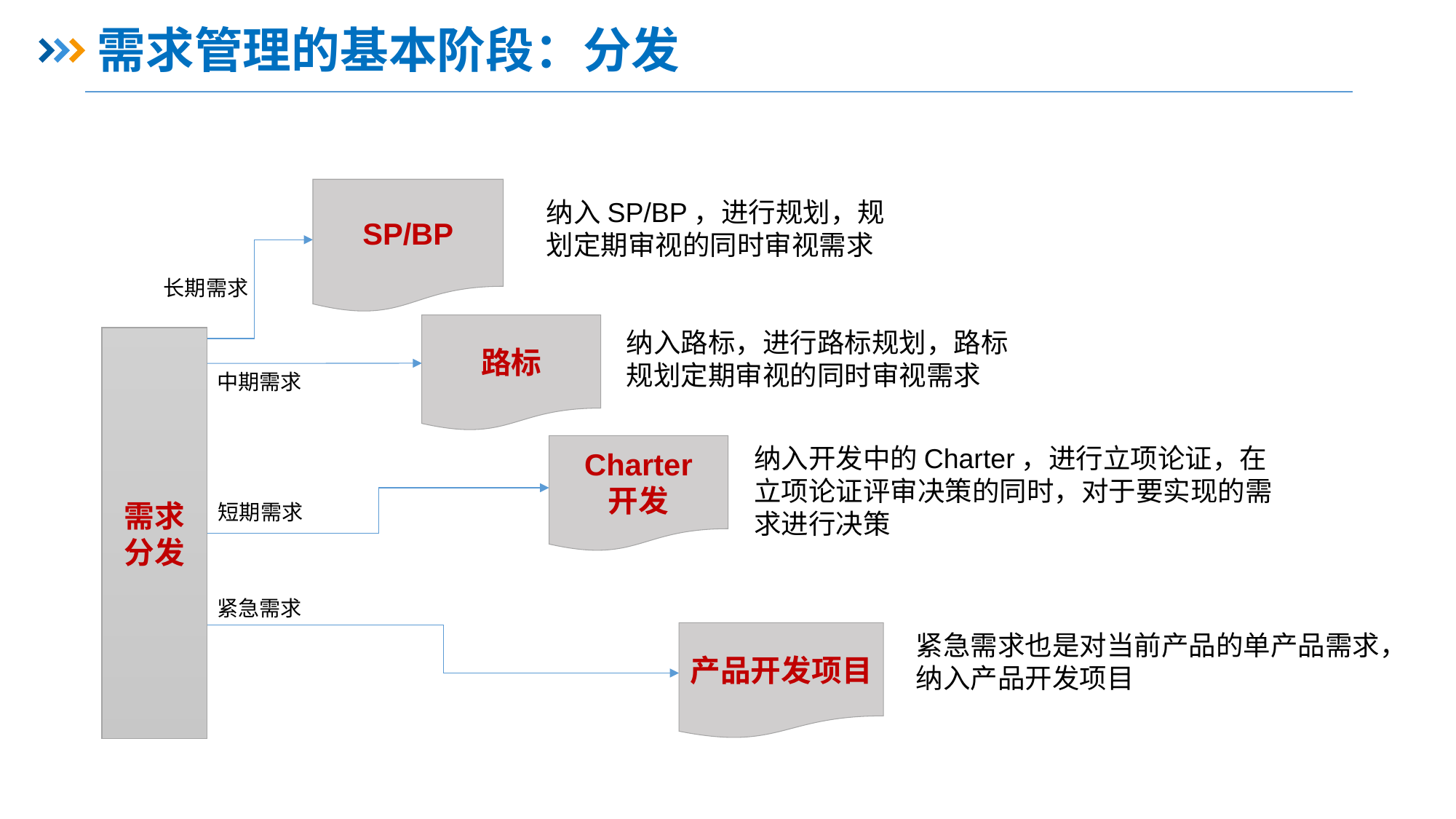

# 需求管理的基本阶段：分发
SP/BP
纳入SP/BP，进行规划，规划定期审视的同时审视需求
长期需求
路标
纳入路标，进行路标规划，路标规划定期审视的同时审视需求
需求分发
中期需求
Charter
开发
纳入开发中的Charter，进行立项论证，在立项论证评审决策的同时，对于要实现的需求进行决策
短期需求
紧急需求
产品开发项目
紧急需求也是对当前产品的单产品需求，纳入产品开发项目